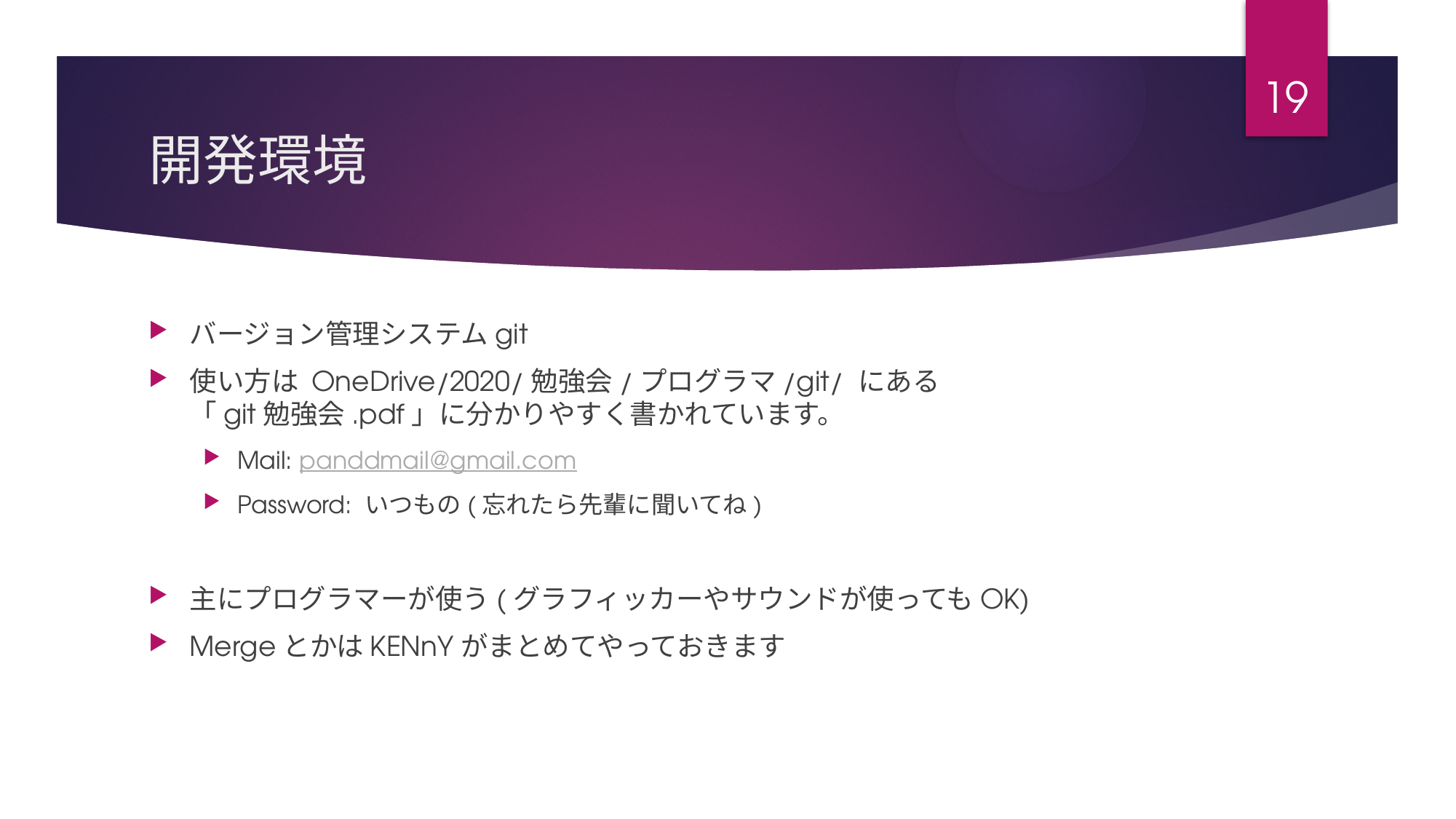

19
# 開発環境
バージョン管理システムgit
使い方は OneDrive/2020/勉強会/プログラマ/git/ にある
「git勉強会.pdf」に分かりやすく書かれています。
Mail: panddmail@gmail.com
Password: いつもの(忘れたら先輩に聞いてね)

主にプログラマーが使う(グラフィッカーやサウンドが使ってもOK)
MergeとかはKENnYがまとめてやっておきます